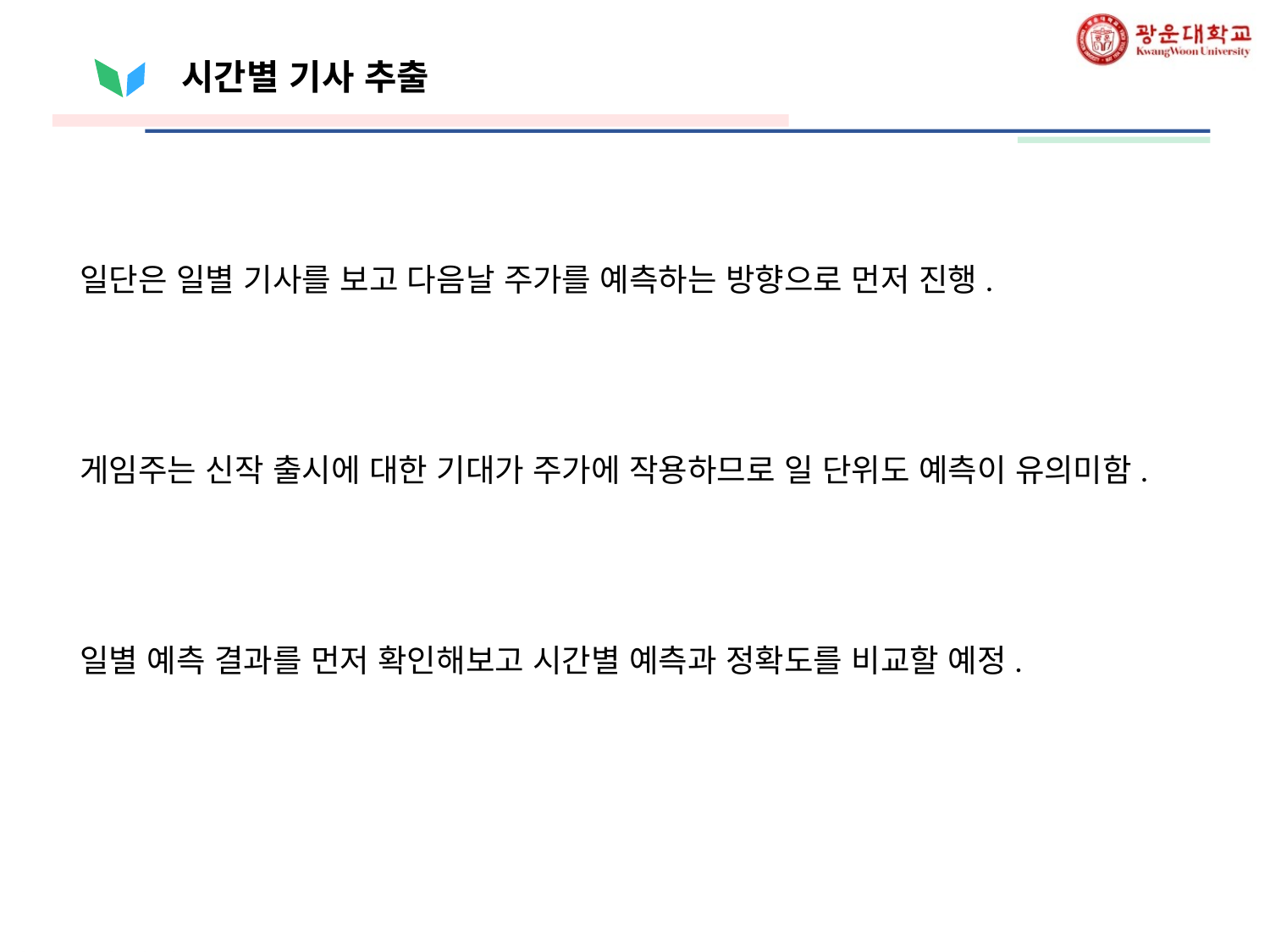

# 시간별 기사 추출
일단은 일별 기사를 보고 다음날 주가를 예측하는 방향으로 먼저 진행.

게임주는 신작 출시에 대한 기대가 주가에 작용하므로 일 단위도 예측이 유의미함.

일별 예측 결과를 먼저 확인해보고 시간별 예측과 정확도를 비교할 예정.